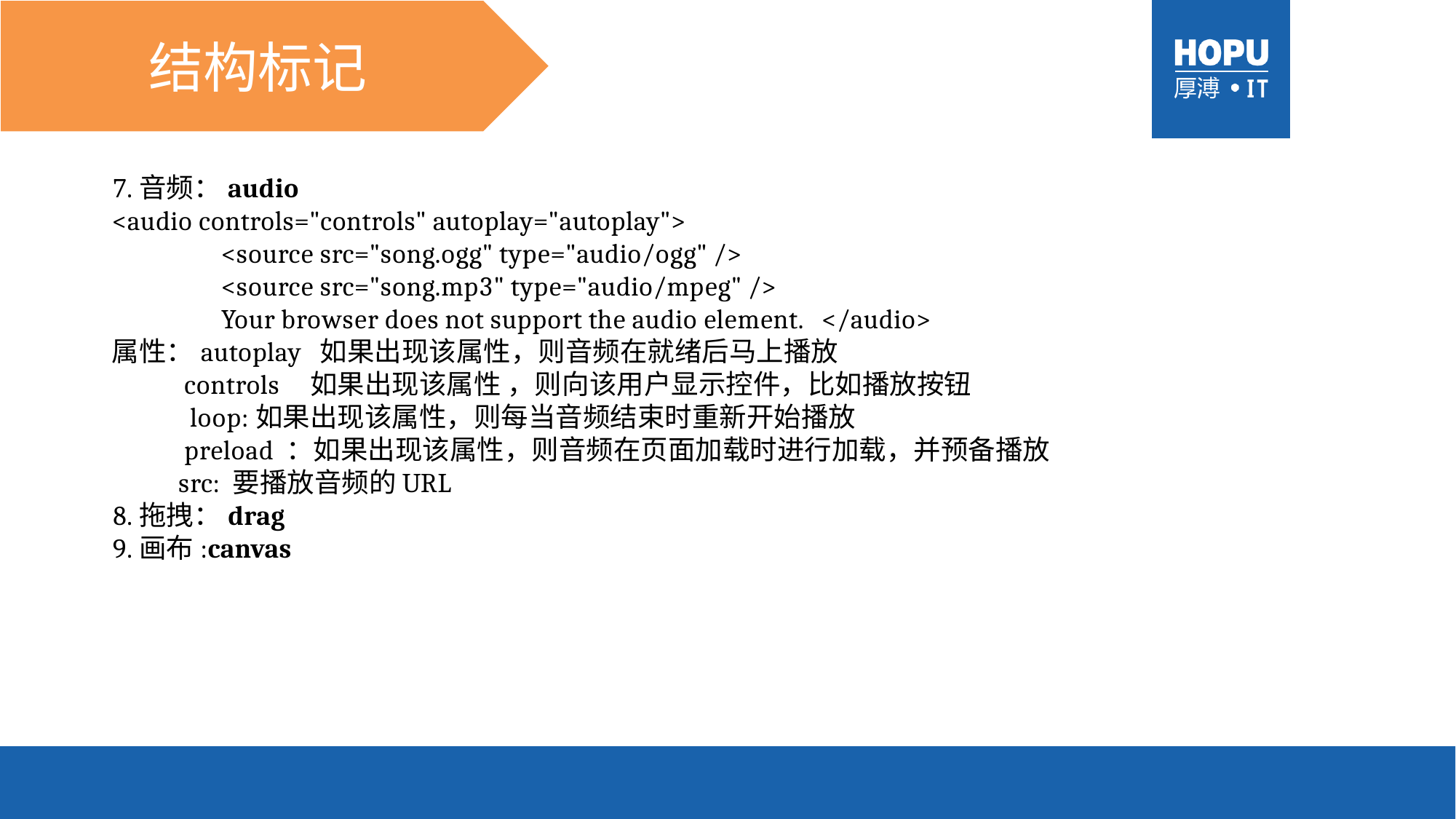

结构标记
7.音频：audio
<audio controls="controls" autoplay="autoplay">
          	<source src="song.ogg" type="audio/ogg" />
          	<source src="song.mp3" type="audio/mpeg" />
          	Your browser does not support the audio element.   </audio>
属性：autoplay  如果出现该属性，则音频在就绪后马上播放
            controls    如果出现该属性 ，则向该用户显示控件，比如播放按钮
             loop:如果出现该属性，则每当音频结束时重新开始播放
            preload ：如果出现该属性，则音频在页面加载时进行加载，并预备播放
           src: 要播放音频的URL
8.拖拽：drag
9.画布:canvas